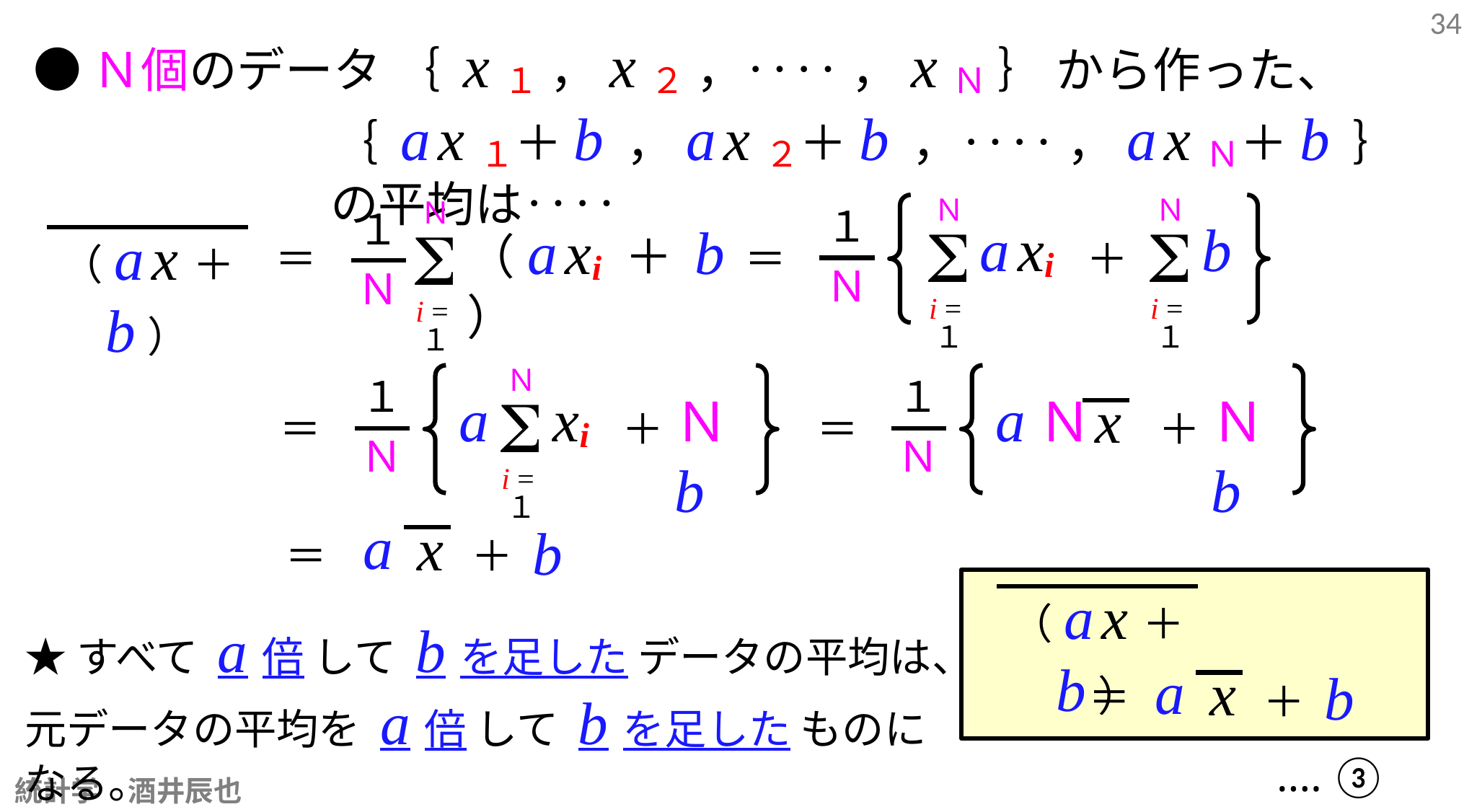

34
●Ｎ個のデータ ｛ x１ ，x２ ，‥‥ ，xＮ ｝ から作った、
｛ a x１＋b ，a x２＋b ，‥‥ ，a xＮ＋b ｝ の平均は‥‥
Ｎ
Σ
i =１
Ｎ
Σ
i =１
１

a xi
b
＋
Ｎ
Ｎ
Σ
i =１
１
（ a xi ＋ b ）
Ｎ
（ a x＋ b ）
＝
＝
Ｎ
Σ
i =１
１

a
xi
Ｎb
＋
Ｎ
１

a
x
Ｎ
Ｎb
＋
Ｎ
＝
＝
a
x
b
＋
＝

（ a x＋ b ）
★すべて a倍 して bを足した データの平均は、
元データの平均を a倍 して bを足した ものになる。
a
x
b
＋
＝
‥‥ ③
統計学　酒井辰也